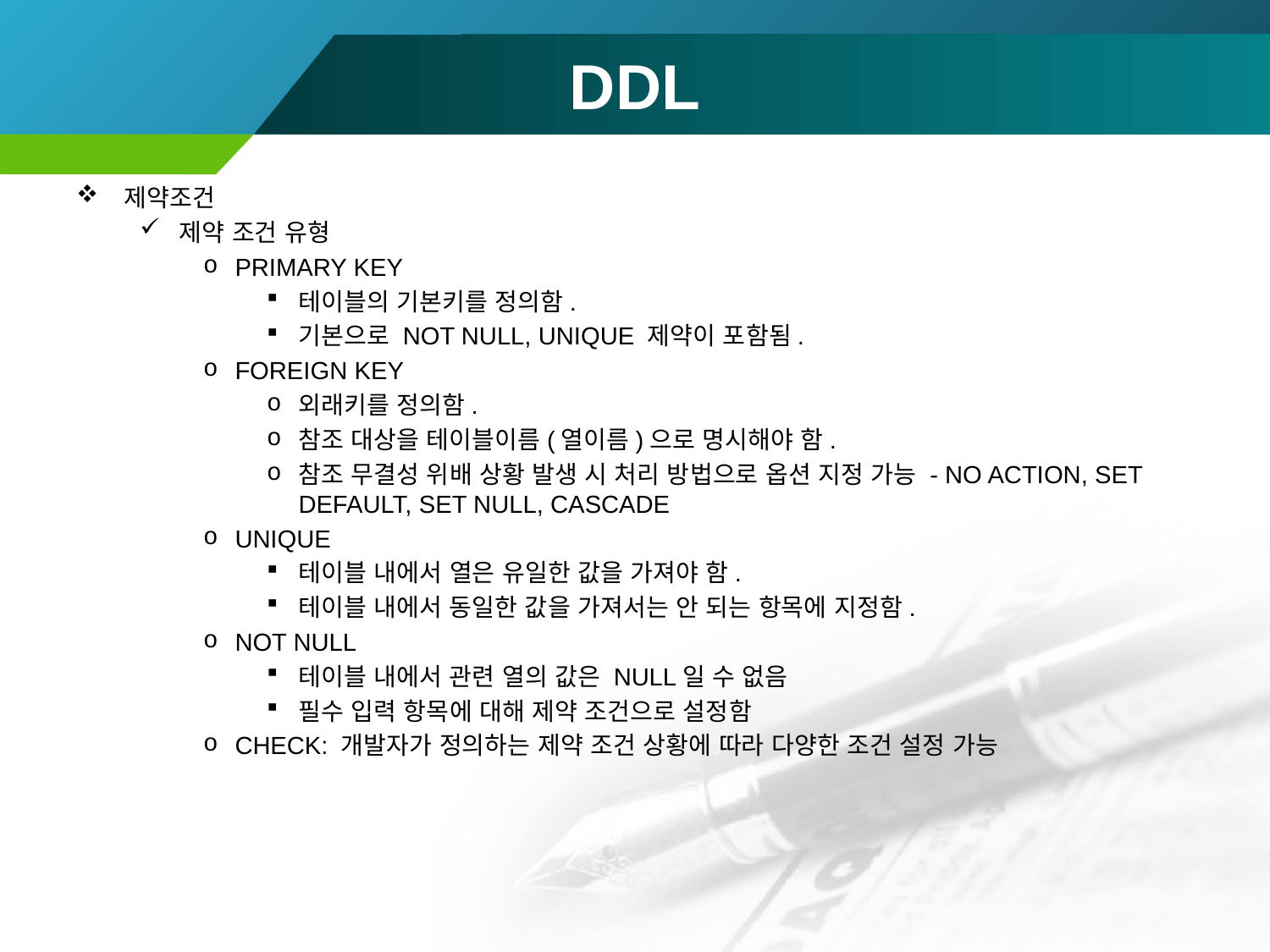

# DDL
제약조건
제약 조건 유형
PRIMARY KEY
테이블의 기본키를 정의함.
기본으로 NOT NULL, UNIQUE 제약이 포함됨.
FOREIGN KEY
외래키를 정의함.
참조 대상을 테이블이름(열이름)으로 명시해야 함.
참조 무결성 위배 상황 발생 시 처리 방법으로 옵션 지정 가능 - NO ACTION, SET DEFAULT, SET NULL, CASCADE
UNIQUE
테이블 내에서 열은 유일한 값을 가져야 함.
테이블 내에서 동일한 값을 가져서는 안 되는 항목에 지정함.
NOT NULL
테이블 내에서 관련 열의 값은 NULL일 수 없음
필수 입력 항목에 대해 제약 조건으로 설정함
CHECK: 개발자가 정의하는 제약 조건 상황에 따라 다양한 조건 설정 가능